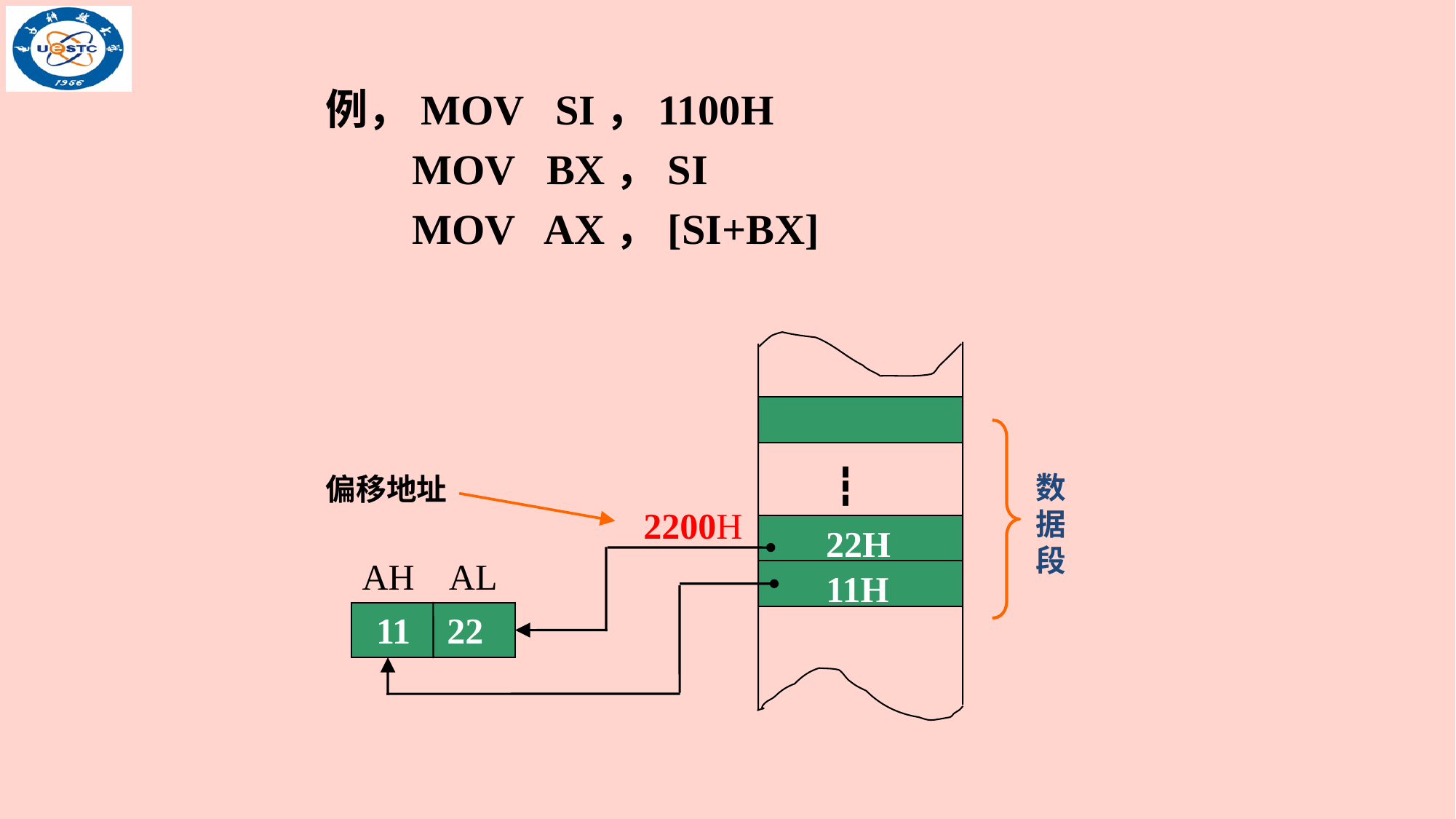

例，MOV   SI，1100H
   MOV   BX，SI
   MOV   AX，[SI+BX]

┇
数据段
偏移地址

2200H

22H

AH    AL

11H

  11    22